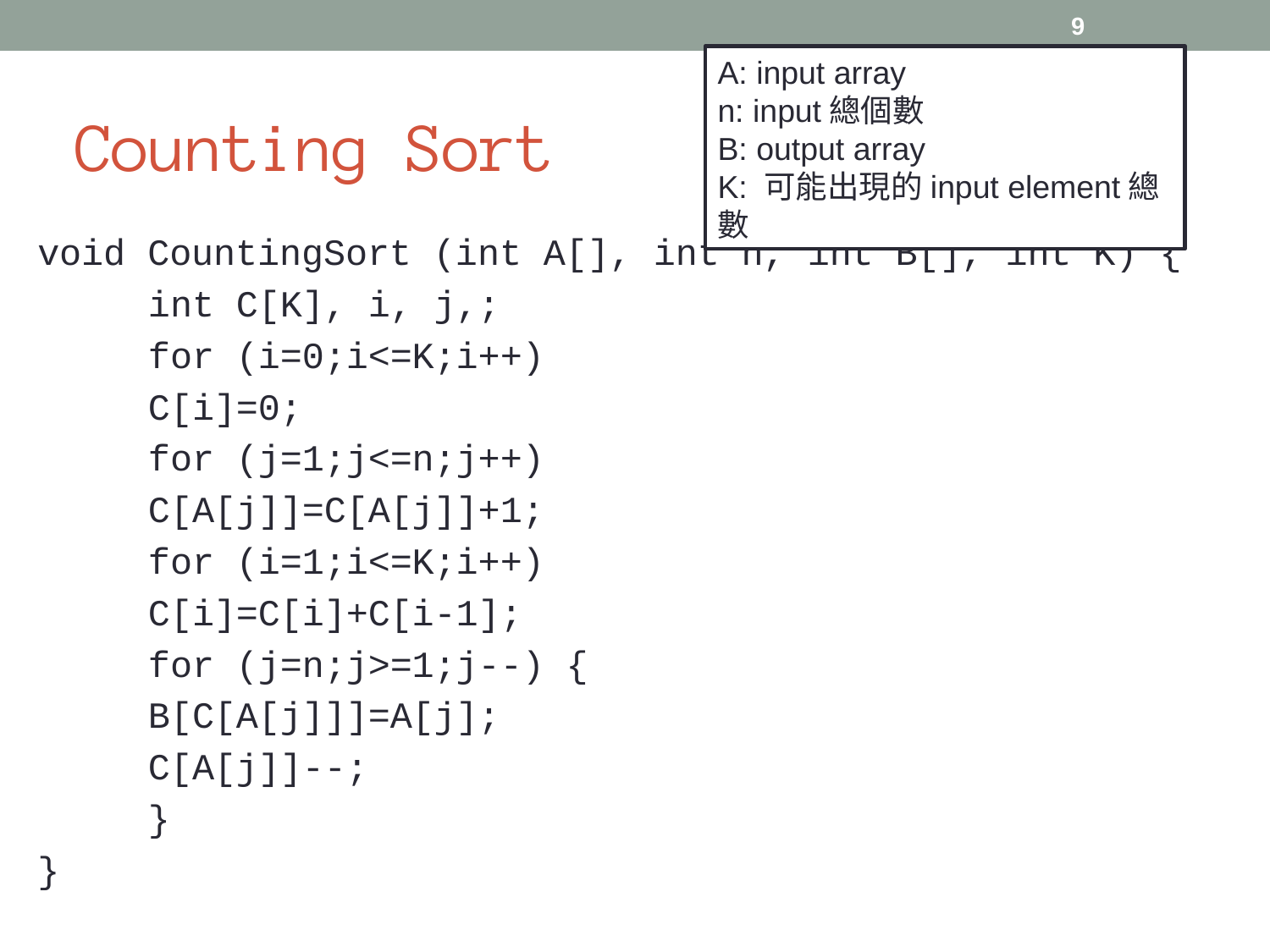

9
A: input array
n: input總個數
B: output array
K: 可能出現的input element總數
# Counting Sort
void CountingSort (int A[], int n, int B[], int K) {
	int C[K], i, j,;
	for (i=0;i<=K;i++)
		C[i]=0;
	for (j=1;j<=n;j++)
		C[A[j]]=C[A[j]]+1;
	for (i=1;i<=K;i++)
		C[i]=C[i]+C[i-1];
	for (j=n;j>=1;j--) {
		B[C[A[j]]]=A[j];
		C[A[j]]--;
	}
}